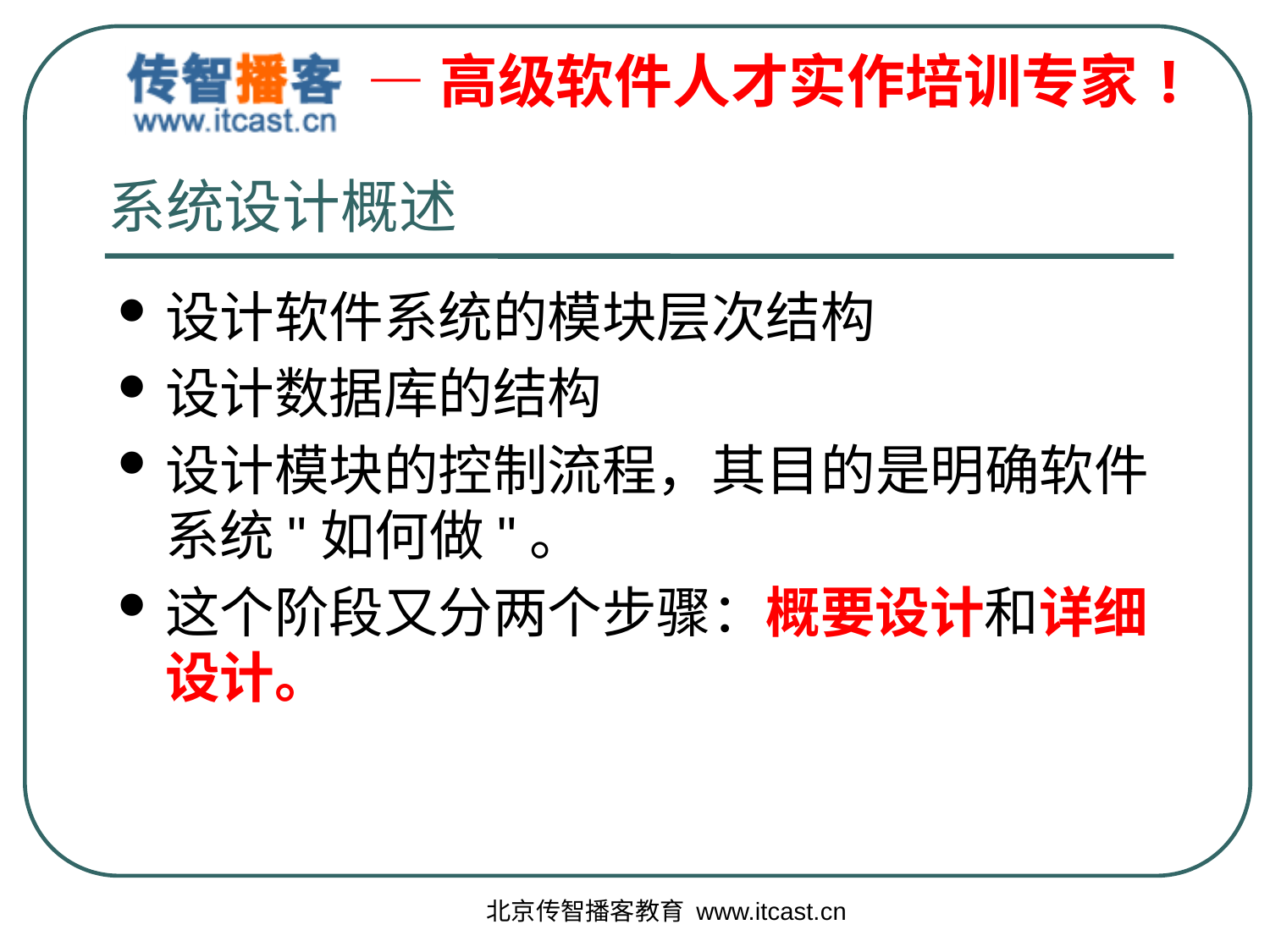

# 系统设计概述
设计软件系统的模块层次结构
设计数据库的结构
设计模块的控制流程，其目的是明确软件系统"如何做"。
这个阶段又分两个步骤：概要设计和详细设计。
北京传智播客教育 www.itcast.cn